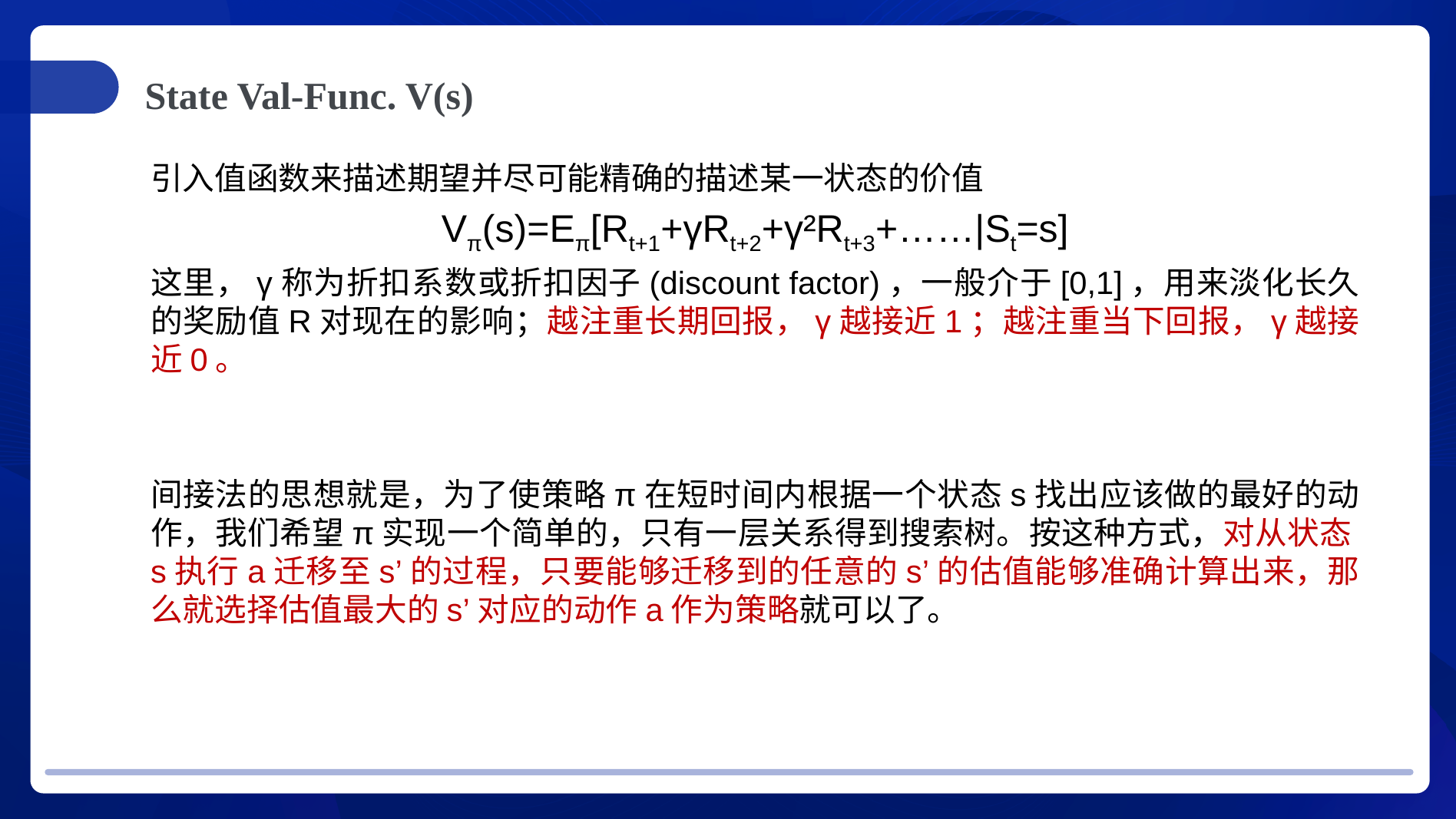

State Val-Func. V(s)

引入值函数来描述期望并尽可能精确的描述某一状态的价值
Vπ(s)=Eπ[Rt+1+γRt+2+γ²Rt+3+……|St=s]
这里，γ称为折扣系数或折扣因子(discount factor)，一般介于[0,1]，用来淡化长久的奖励值R对现在的影响；越注重长期回报，γ越接近1；越注重当下回报，γ越接近0。

间接法的思想就是，为了使策略π在短时间内根据一个状态s找出应该做的最好的动作，我们希望π实现一个简单的，只有一层关系得到搜索树。按这种方式，对从状态s执行a迁移至s’的过程，只要能够迁移到的任意的s’的估值能够准确计算出来，那么就选择估值最大的s’对应的动作a作为策略就可以了。